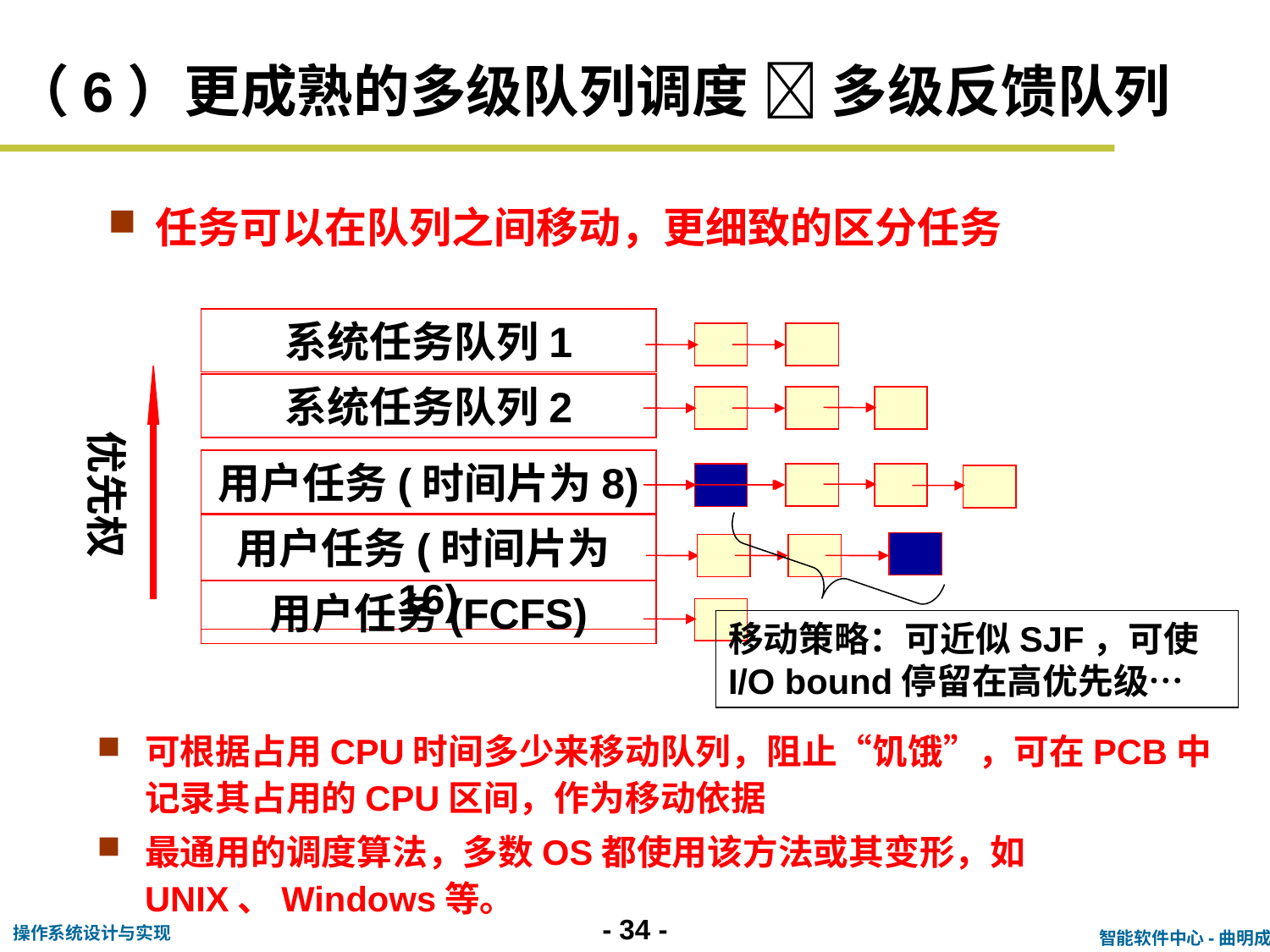

# （6）更成熟的多级队列调度 − 多级反馈队列
任务可以在队列之间移动，更细致的区分任务
系统任务队列1

系统任务队列2

优先权
用户任务(时间片为8)

用户任务(时间片为16)

移动策略：可近似SJF，可使I/O bound停留在高优先级…

用户任务(FCFS)

可根据占用CPU时间多少来移动队列，阻止“饥饿”，可在PCB中记录其占用的CPU区间，作为移动依据
最通用的调度算法，多数OS都使用该方法或其变形，如UNIX、Windows等。